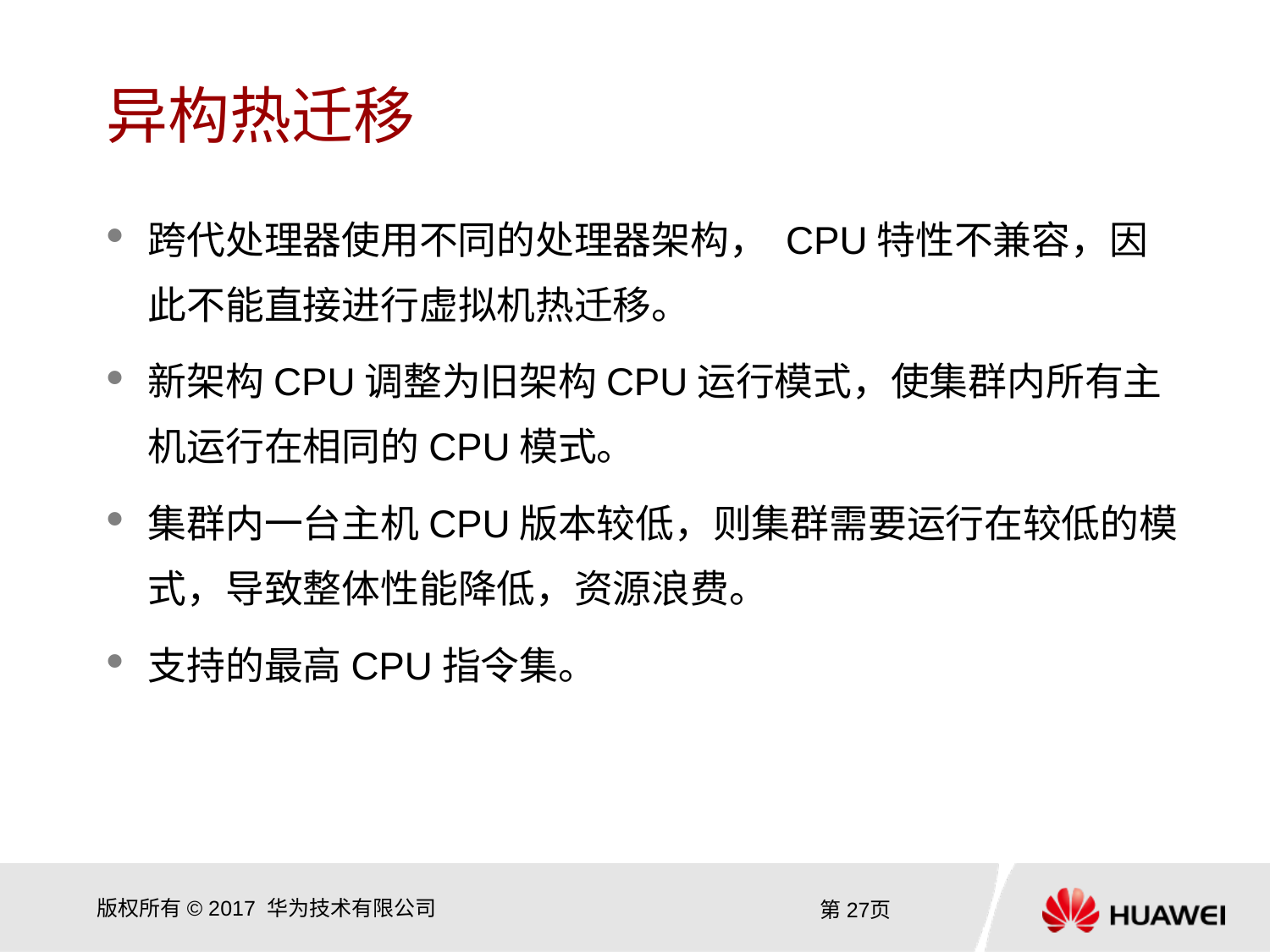

# 异构热迁移
跨代处理器使用不同的处理器架构， CPU特性不兼容，因此不能直接进行虚拟机热迁移。
新架构CPU调整为旧架构CPU运行模式，使集群内所有主机运行在相同的CPU模式。
集群内一台主机CPU版本较低，则集群需要运行在较低的模式，导致整体性能降低，资源浪费。
支持的最高CPU指令集。